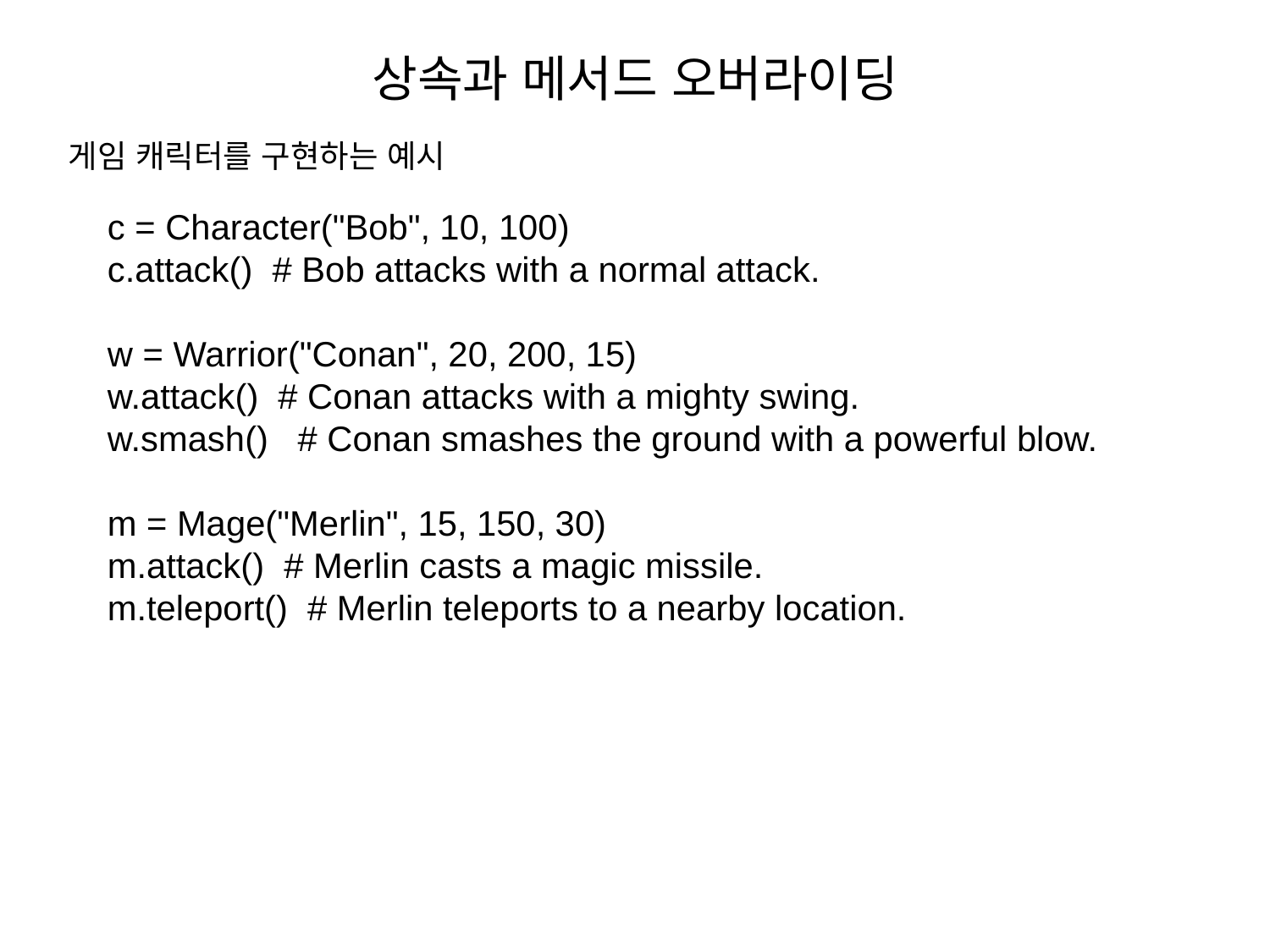

# 상속과 메서드 오버라이딩
게임 캐릭터를 구현하는 예시

c = Character("Bob", 10, 100)
c.attack()  # Bob attacks with a normal attack.

w = Warrior("Conan", 20, 200, 15)
w.attack()  # Conan attacks with a mighty swing.
w.smash()   # Conan smashes the ground with a powerful blow.

m = Mage("Merlin", 15, 150, 30)
m.attack()  # Merlin casts a magic missile.
m.teleport()  # Merlin teleports to a nearby location.